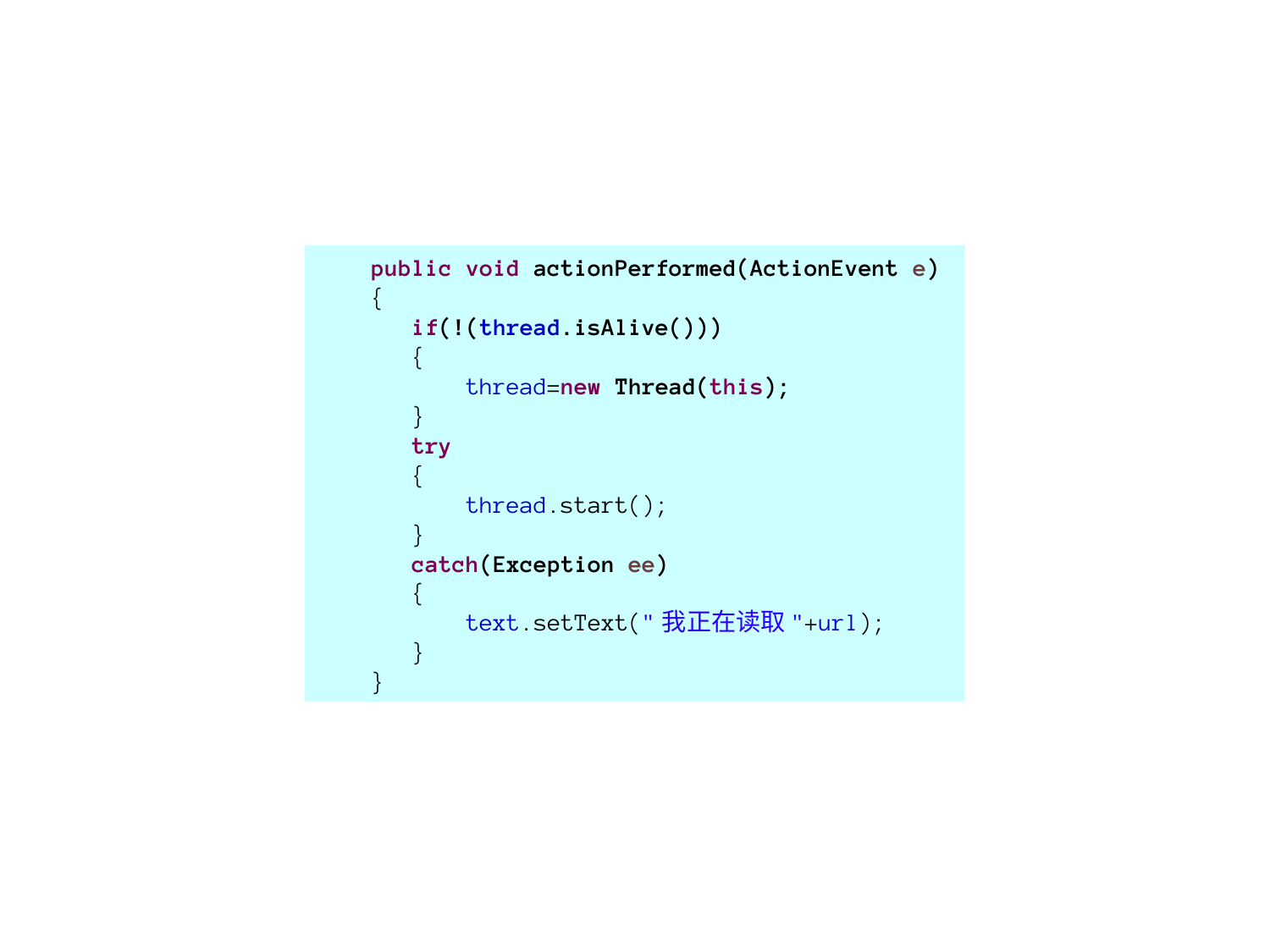

public void actionPerformed(ActionEvent e)
    {
       if(!(thread.isAlive()))
       {
           thread=new Thread(this);
       }
       try
       {
           thread.start();
       }
       catch(Exception ee)
       {
           text.setText("我正在读取"+url);
       }
    }